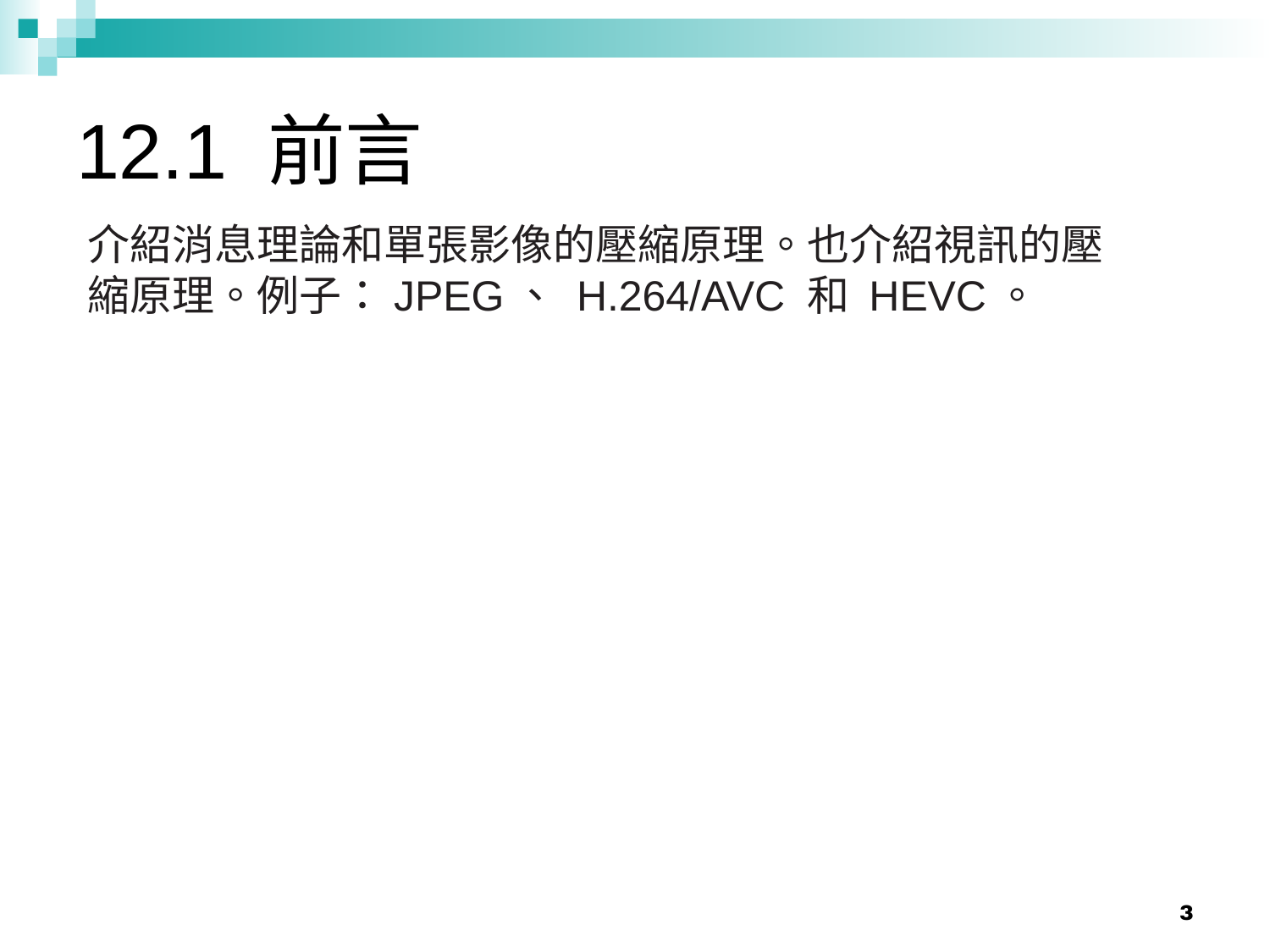

# 12.1 前言

介紹消息理論和單張影像的壓縮原理。也介紹視訊的壓縮原理。例子：JPEG、 H.264/AVC 和 HEVC。
3